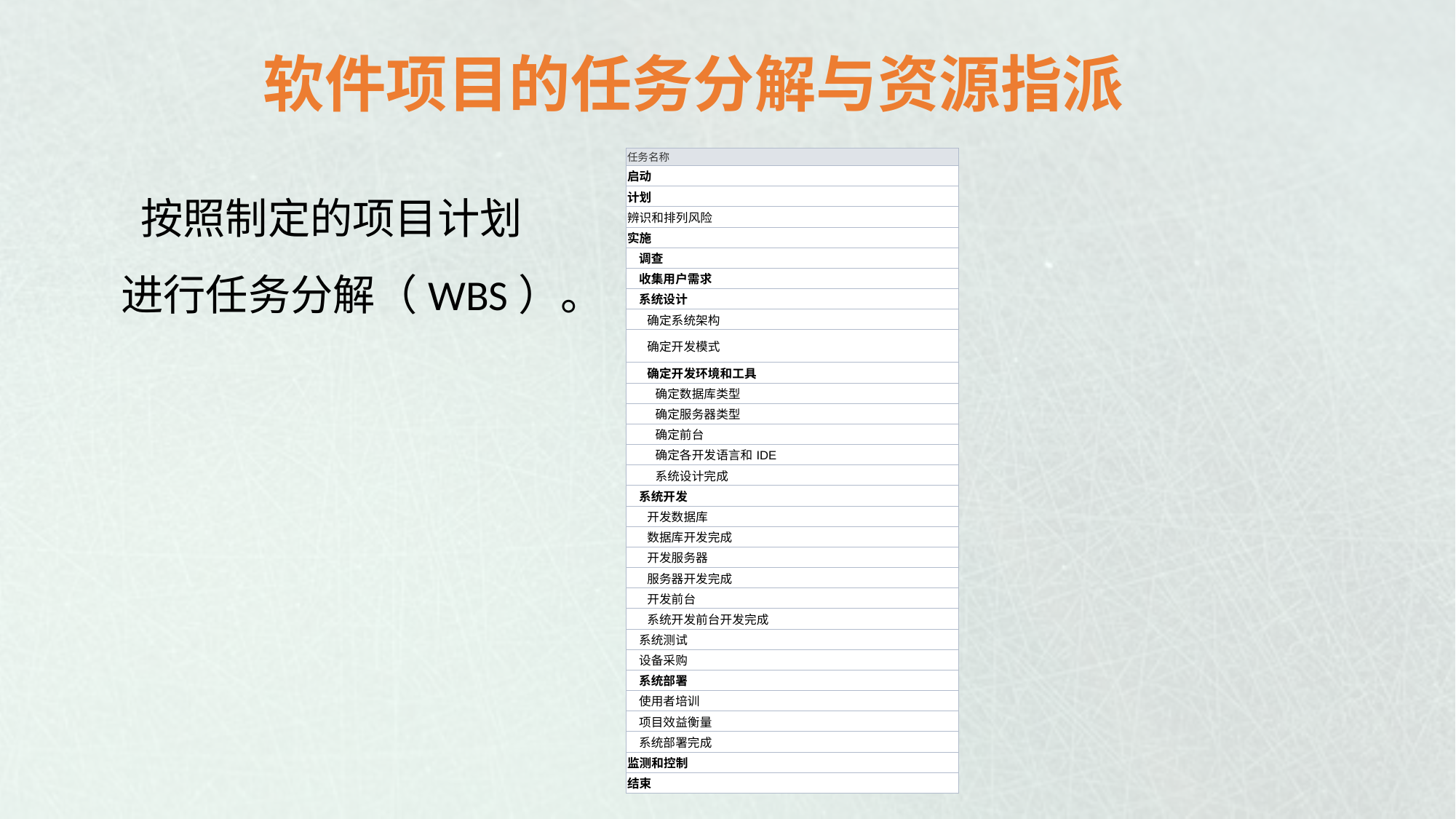

# 软件项目的任务分解与资源指派
| 任务名称 |
| --- |
| 启动 |
| 计划 |
| 辨识和排列风险 |
| 实施 |
| 调查 |
| 收集用户需求 |
| 系统设计 |
| 确定系统架构 |
| 确定开发模式 |
| 确定开发环境和工具 |
| 确定数据库类型 |
| 确定服务器类型 |
| 确定前台 |
| 确定各开发语言和IDE |
| 系统设计完成 |
| 系统开发 |
| 开发数据库 |
| 数据库开发完成 |
| 开发服务器 |
| 服务器开发完成 |
| 开发前台 |
| 系统开发前台开发完成 |
| 系统测试 |
| 设备采购 |
| 系统部署 |
| 使用者培训 |
| 项目效益衡量 |
| 系统部署完成 |
| 监测和控制 |
| 结束 |
 按照制定的项目计划进行任务分解（WBS）。